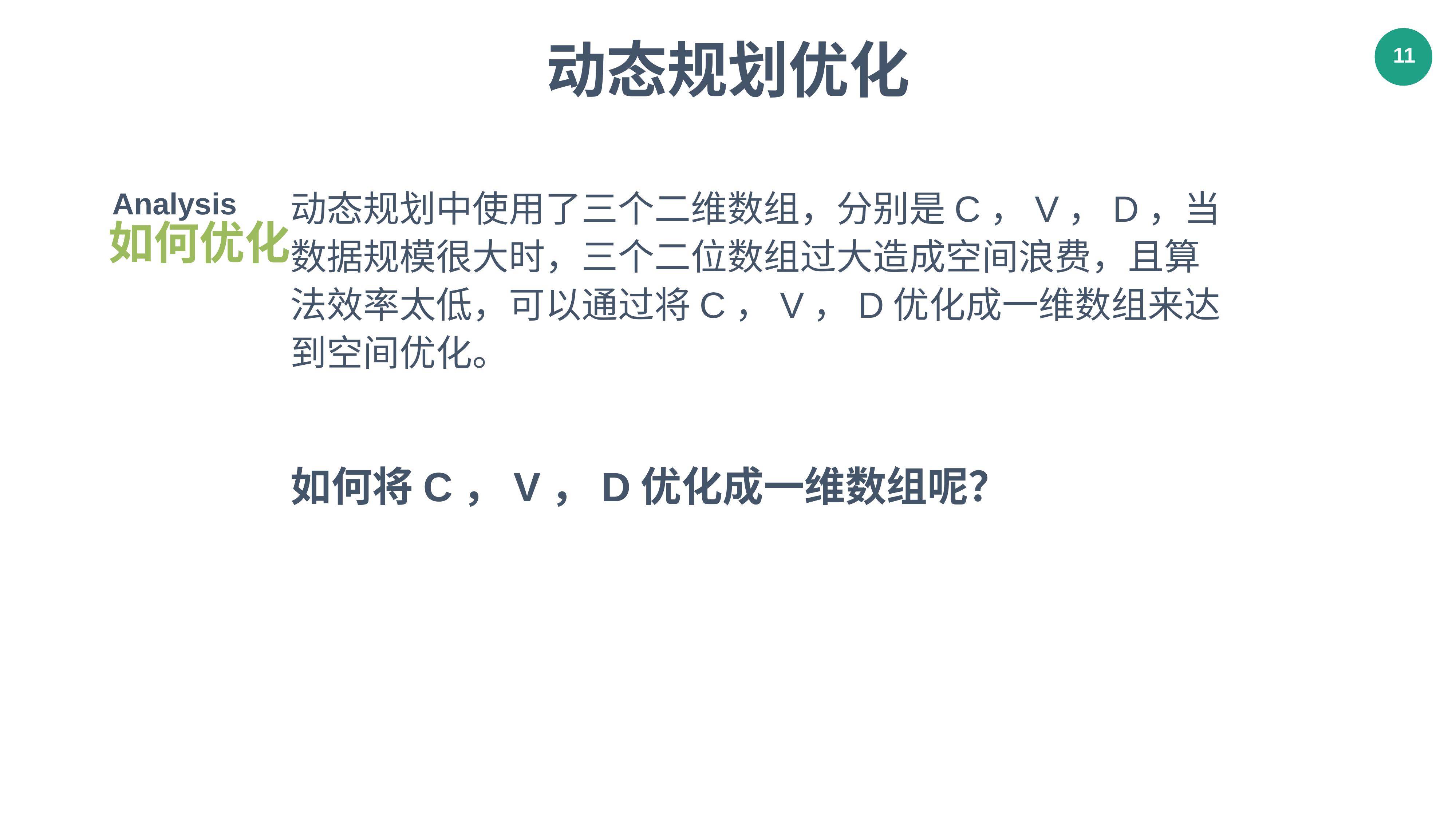

动态规划优化
动态规划中使用了三个二维数组，分别是C，V，D，当数据规模很大时，三个二位数组过大造成空间浪费，且算法效率太低，可以通过将C，V，D优化成一维数组来达到空间优化。
Analysis
如何优化
如何将C，V，D优化成一维数组呢？